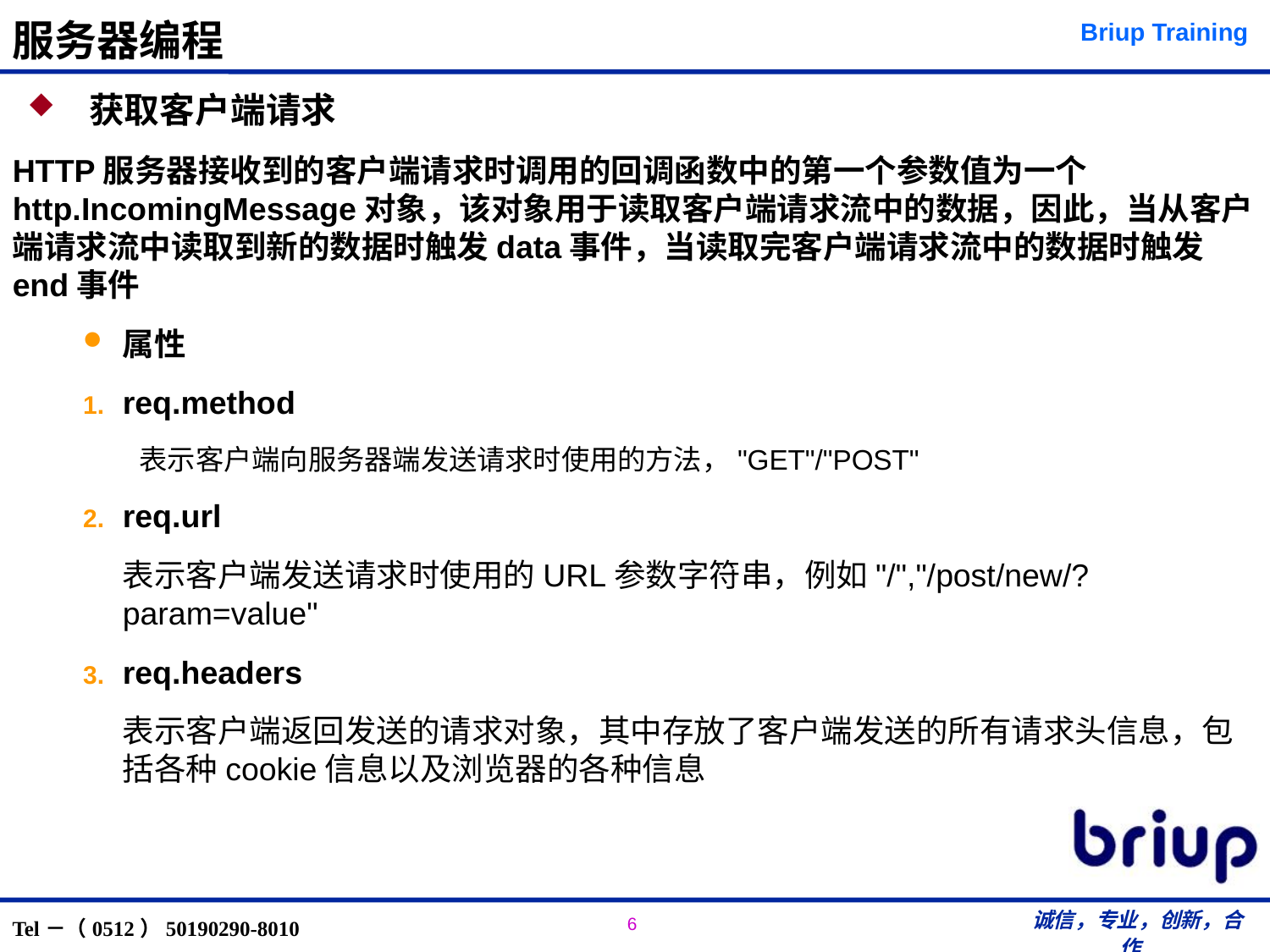

# 服务器编程
 获取客户端请求
HTTP服务器接收到的客户端请求时调用的回调函数中的第一个参数值为一个http.IncomingMessage对象，该对象用于读取客户端请求流中的数据，因此，当从客户端请求流中读取到新的数据时触发data事件，当读取完客户端请求流中的数据时触发end事件
属性
req.method
	表示客户端向服务器端发送请求时使用的方法，"GET"/"POST"
req.url
	表示客户端发送请求时使用的URL参数字符串，例如"/","/post/new/?param=value"
req.headers
	表示客户端返回发送的请求对象，其中存放了客户端发送的所有请求头信息，包括各种cookie信息以及浏览器的各种信息